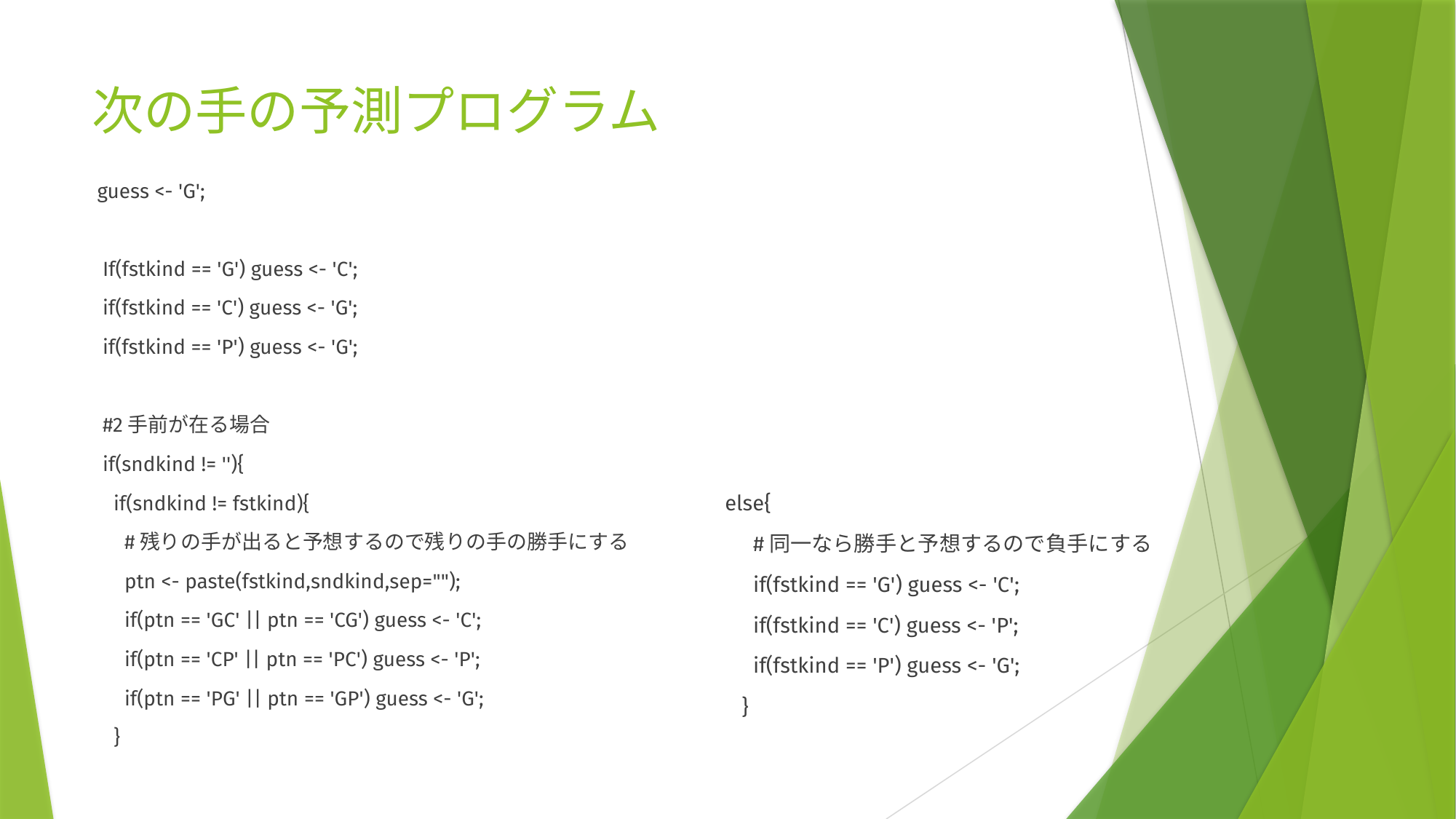

# 次の手の予測プログラム
 guess <- 'G';

  If(fstkind == 'G') guess <- 'C';
  if(fstkind == 'C') guess <- 'G';
  if(fstkind == 'P') guess <- 'G';

  #2手前が在る場合
  if(sndkind != ''){
    if(sndkind != fstkind){
      #残りの手が出ると予想するので残りの手の勝手にする
      ptn <- paste(fstkind,sndkind,sep="");
      if(ptn == 'GC' || ptn == 'CG') guess <- 'C';
      if(ptn == 'CP' || ptn == 'PC') guess <- 'P';
      if(ptn == 'PG' || ptn == 'GP') guess <- 'G';
    }
 else{
      #同一なら勝手と予想するので負手にする
      if(fstkind == 'G') guess <- 'C';
      if(fstkind == 'C') guess <- 'P';
      if(fstkind == 'P') guess <- 'G';
    }